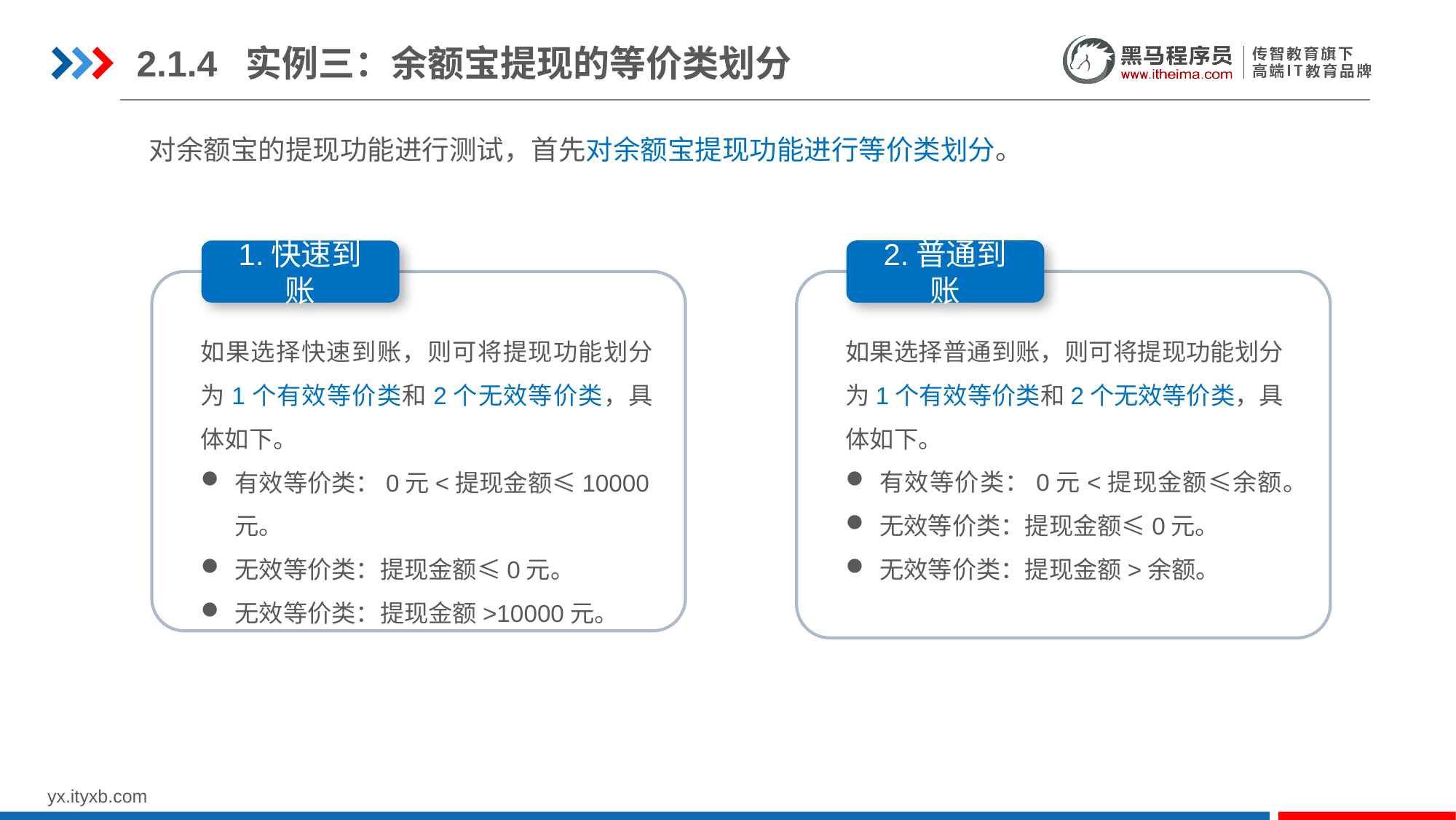

2.1.4	实例三：余额宝提现的等价类划分
对余额宝的提现功能进行测试，首先对余额宝提现功能进行等价类划分。
2.普通到账
1.快速到账

如果选择普通到账，则可将提现功能划分为1个有效等价类和2个无效等价类，具体如下。
有效等价类：0元<提现金额≤余额。
无效等价类：提现金额≤0元。
无效等价类：提现金额>余额。
如果选择快速到账，则可将提现功能划分为1个有效等价类和2个无效等价类，具体如下。
有效等价类：0元<提现金额≤10000元。
无效等价类：提现金额≤0元。
无效等价类：提现金额>10000元。